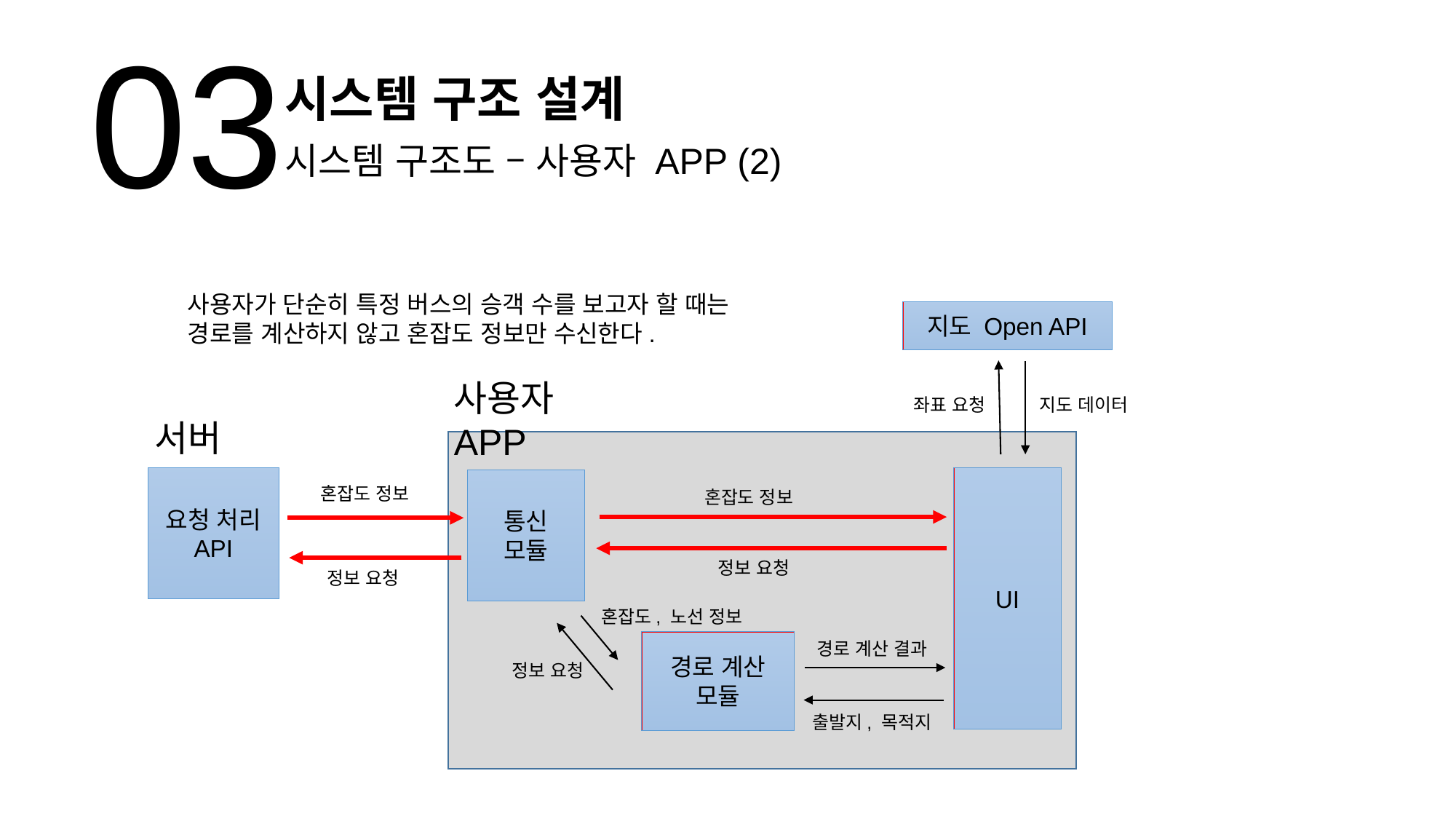

03
시스템 구조 설계
시스템 구조도 – 사용자 APP (2)
사용자가 단순히 특정 버스의 승객 수를 보고자 할 때는
경로를 계산하지 않고 혼잡도 정보만 수신한다.
지도 Open API
사용자 APP
좌표 요청
지도 데이터
서버

요청 처리
API
UI
통신
모듈
혼잡도 정보
혼잡도 정보
정보 요청
정보 요청
혼잡도, 노선 정보
경로 계산 모듈
경로 계산 결과
정보 요청
출발지, 목적지